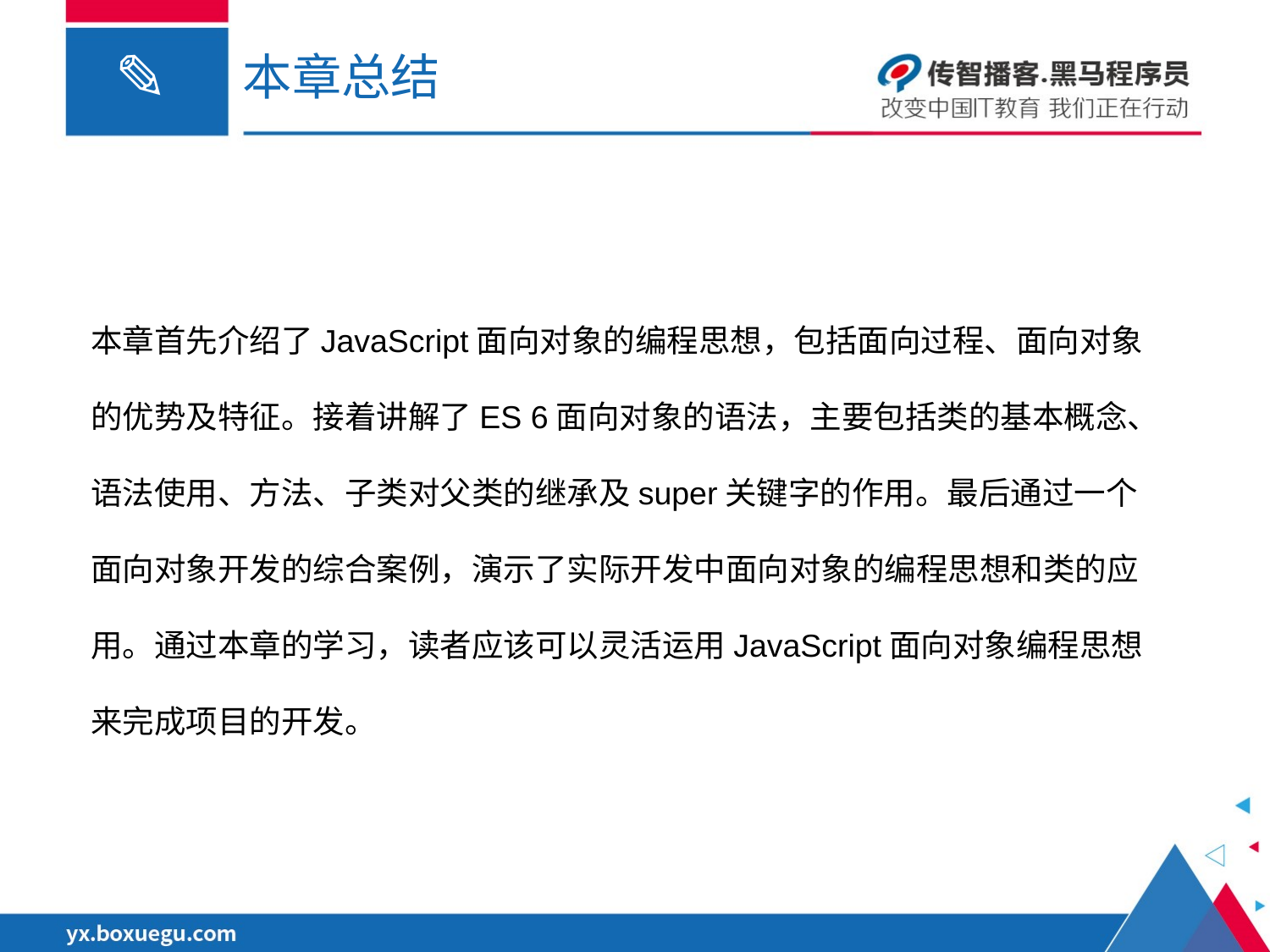

# 本章总结
本章首先介绍了JavaScript面向对象的编程思想，包括面向过程、面向对象的优势及特征。接着讲解了ES 6面向对象的语法，主要包括类的基本概念、语法使用、方法、子类对父类的继承及super关键字的作用。最后通过一个面向对象开发的综合案例，演示了实际开发中面向对象的编程思想和类的应用。通过本章的学习，读者应该可以灵活运用JavaScript面向对象编程思想来完成项目的开发。